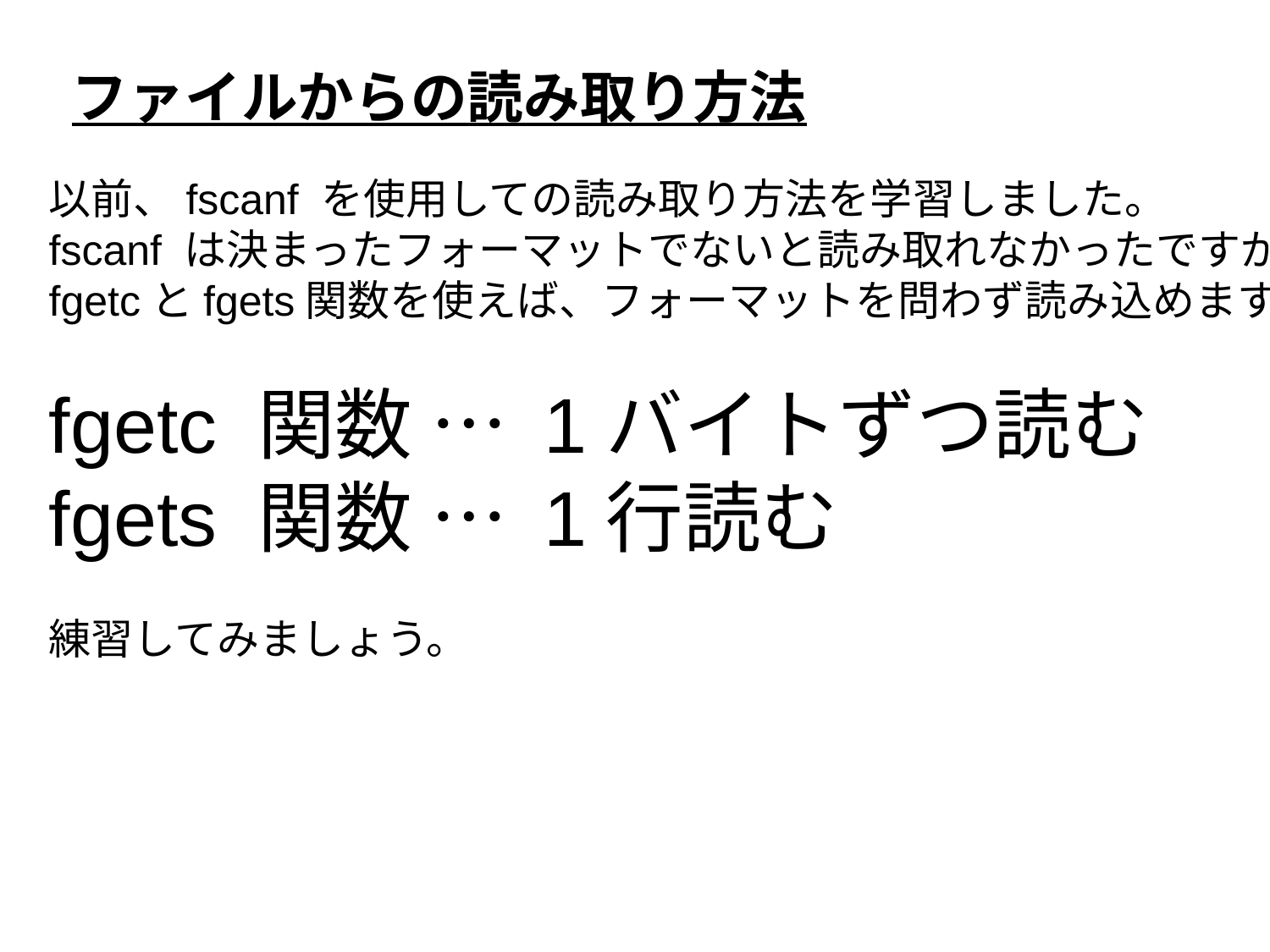

ファイルからの読み取り方法
以前、fscanf を使用しての読み取り方法を学習しました。
fscanf は決まったフォーマットでないと読み取れなかったですが、
fgetcとfgets関数を使えば、フォーマットを問わず読み込めます。

fgetc 関数 … 1バイトずつ読む
fgets 関数 … 1行読む

練習してみましょう。